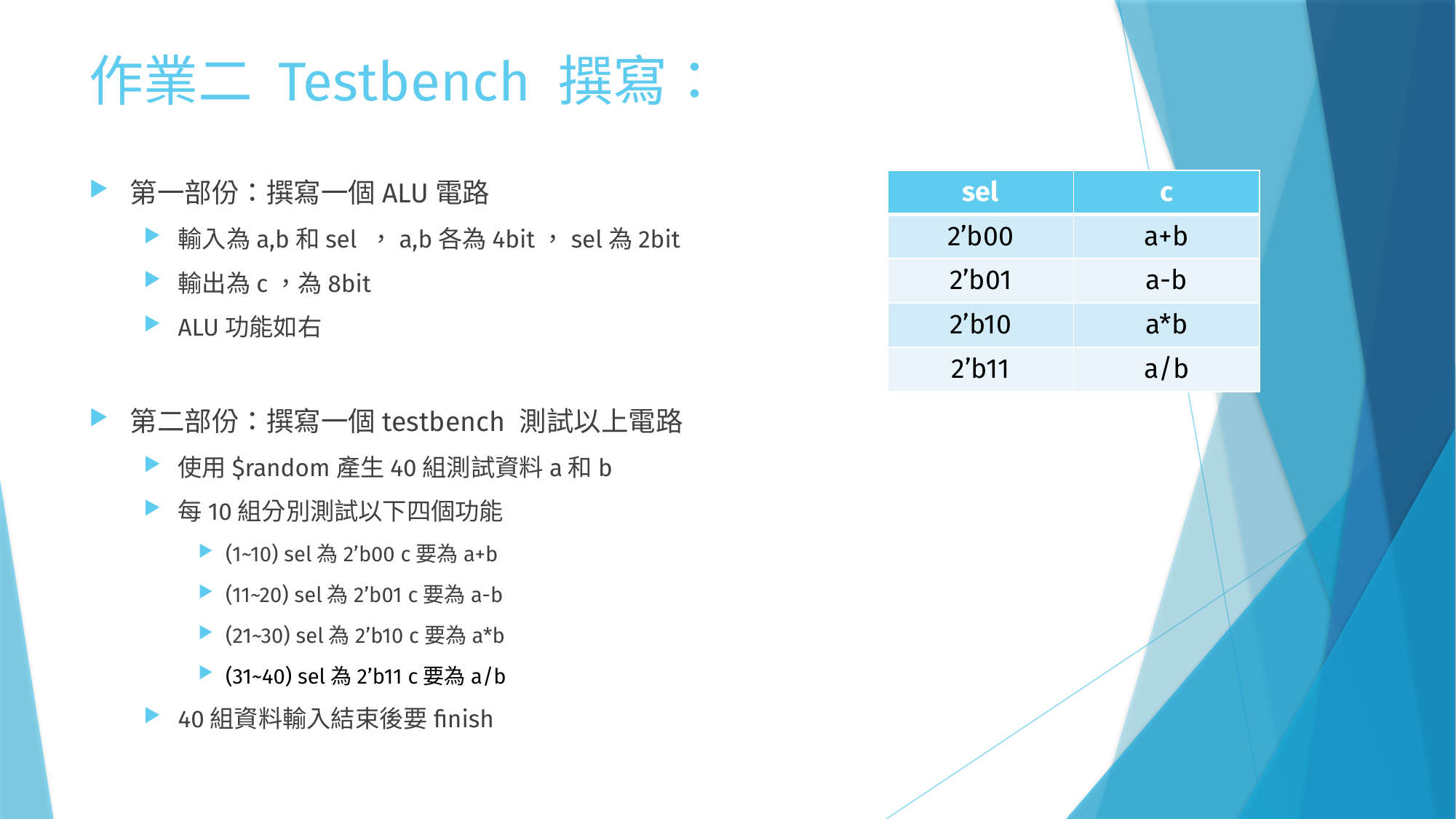

# 作業二 Testbench 撰寫：
第一部份：撰寫一個ALU電路
輸入為a,b和sel ，a,b各為4bit，sel為2bit
輸出為c，為8bit
ALU功能如右

第二部份：撰寫一個testbench 測試以上電路
使用$random產生40組測試資料a和b
每10組分別測試以下四個功能
(1~10) sel為2’b00 c要為a+b
(11~20) sel為2’b01 c要為a-b
(21~30) sel為2’b10 c要為a*b
(31~40) sel為2’b11 c要為a/b
40組資料輸入結束後要finish

| sel | c |
| --- | --- |
| 2’b00 | a+b |
| 2’b01 | a-b |
| 2’b10 | a\*b |
| 2’b11 | a/b |